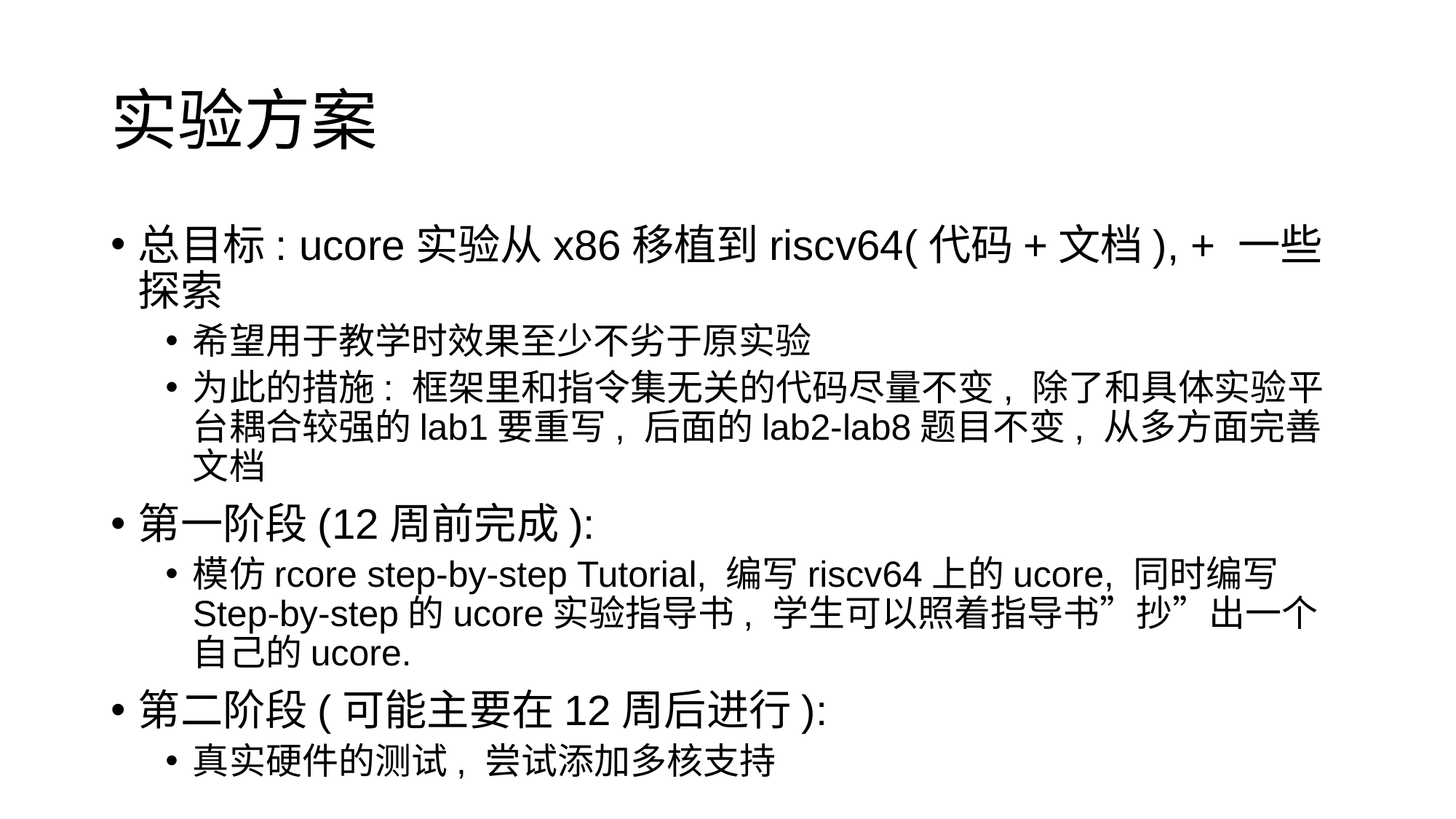

# 实验方案
总目标: ucore实验从x86移植到riscv64(代码+文档), + 一些探索
希望用于教学时效果至少不劣于原实验
为此的措施: 框架里和指令集无关的代码尽量不变, 除了和具体实验平台耦合较强的lab1要重写, 后面的lab2-lab8题目不变, 从多方面完善文档
第一阶段(12周前完成):
模仿rcore step-by-step Tutorial, 编写riscv64上的ucore, 同时编写Step-by-step的ucore实验指导书, 学生可以照着指导书”抄”出一个自己的ucore.
第二阶段(可能主要在12周后进行):
真实硬件的测试, 尝试添加多核支持